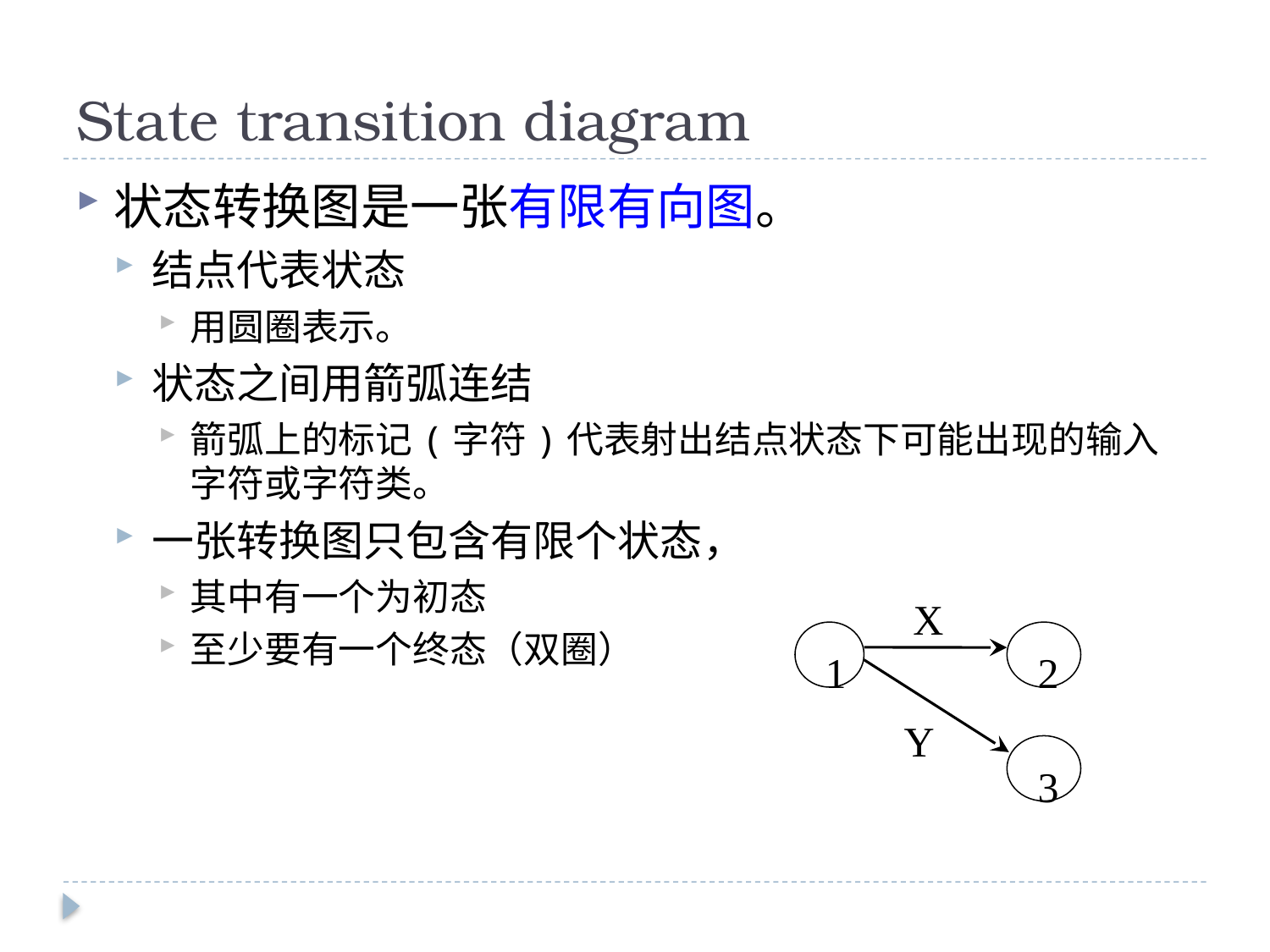

# State transition diagram
状态转换图是一张有限有向图。
结点代表状态
用圆圈表示。
状态之间用箭弧连结
箭弧上的标记(字符)代表射出结点状态下可能出现的输入字符或字符类。
一张转换图只包含有限个状态，
其中有一个为初态
至少要有一个终态（双圈）
X

Y
1
2
3